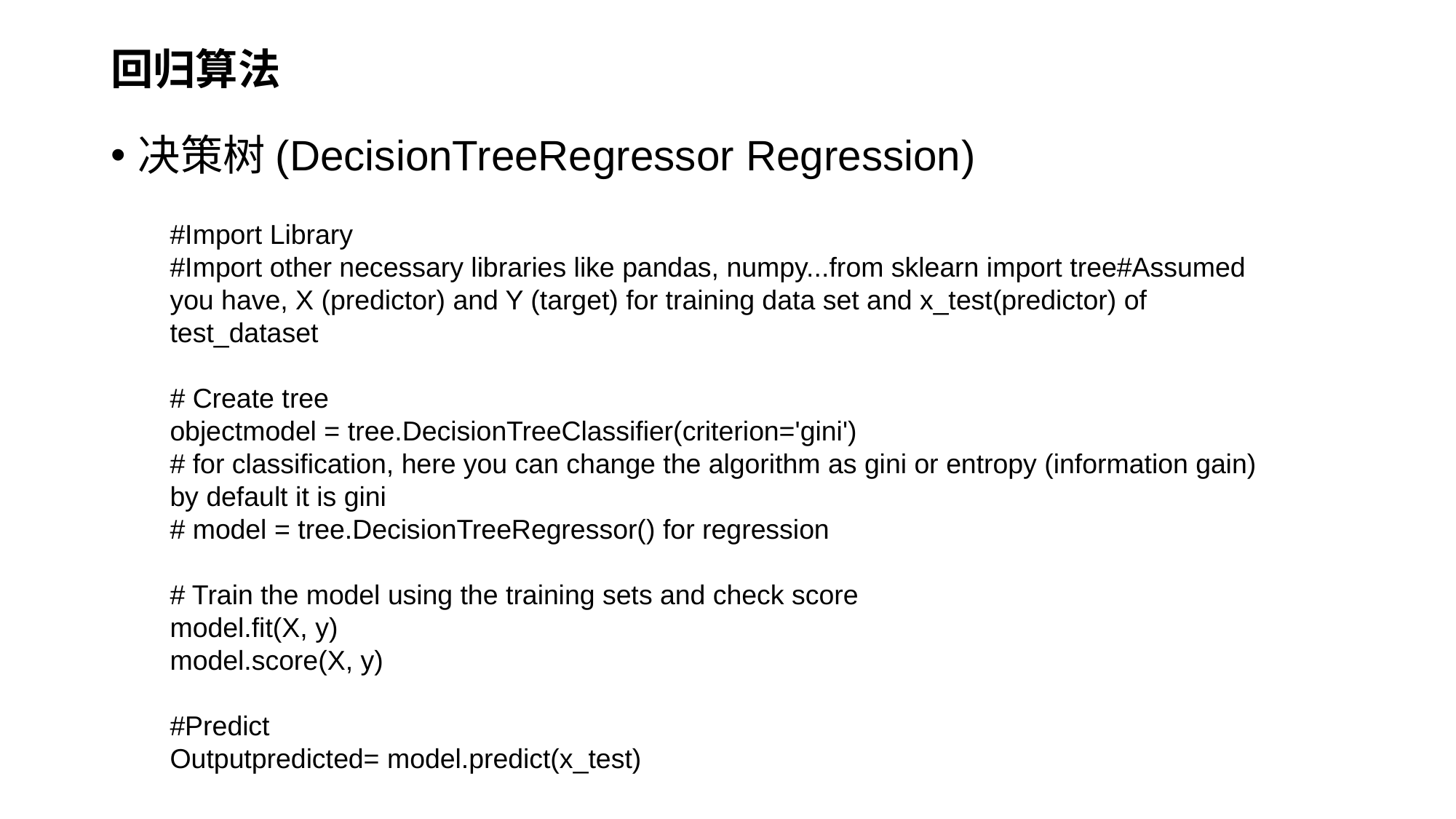

# 回归算法
决策树(DecisionTreeRegressor Regression)

#Import Library
#Import other necessary libraries like pandas, numpy...from sklearn import tree#Assumed you have, X (predictor) and Y (target) for training data set and x_test(predictor) of test_dataset

# Create tree
objectmodel = tree.DecisionTreeClassifier(criterion='gini')
# for classification, here you can change the algorithm as gini or entropy (information gain) by default it is gini
# model = tree.DecisionTreeRegressor() for regression

# Train the model using the training sets and check score
model.fit(X, y)
model.score(X, y)

#Predict
Outputpredicted= model.predict(x_test)